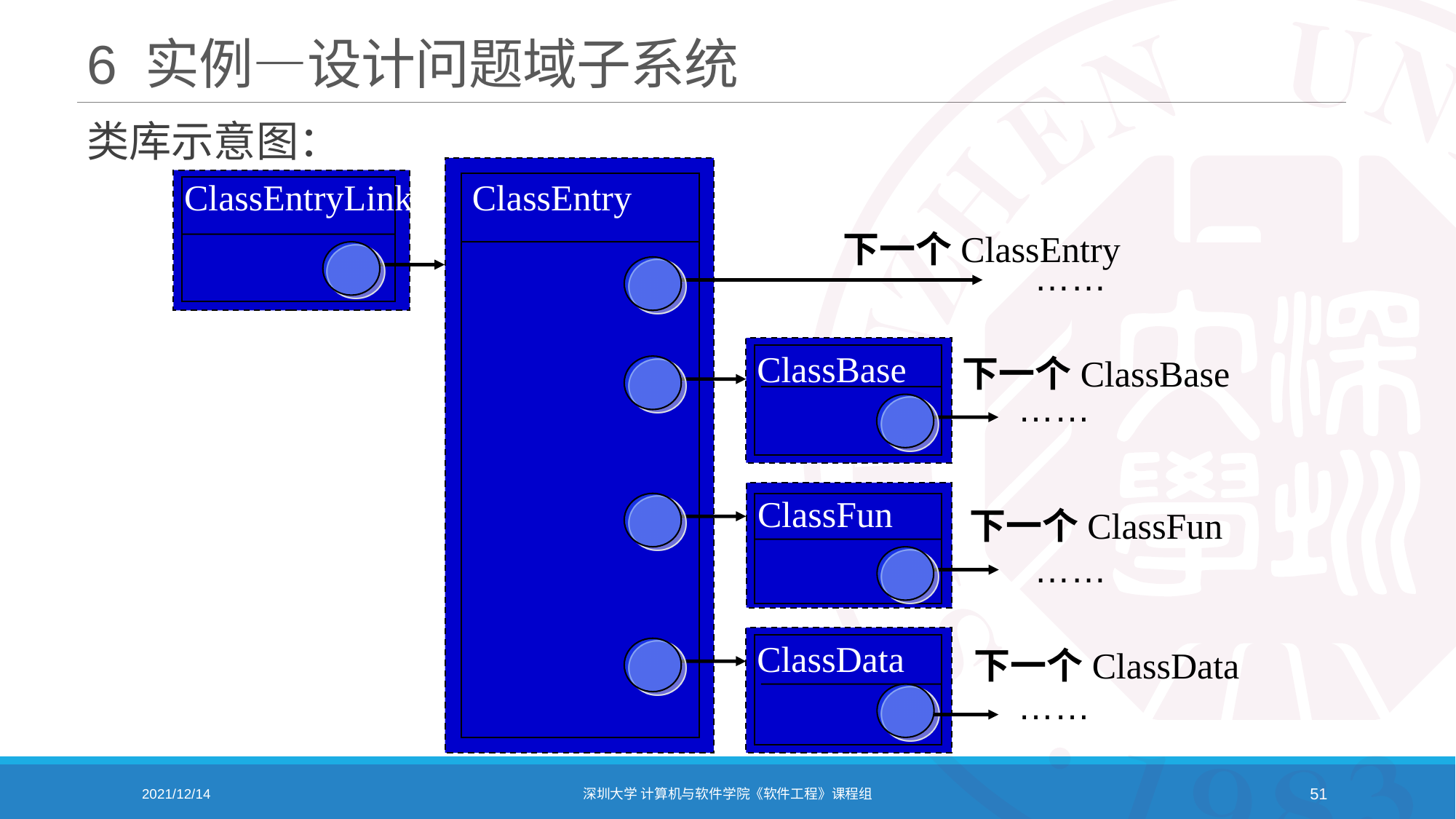

# 6 实例—设计问题域子系统
类库示意图：

ClassEntry
ClassEntryLink

下一个ClassEntry

……

ClassBase

下一个ClassBase

……

ClassFun

下一个ClassFun

……

ClassData

下一个ClassData

……

2021/12/14
深圳大学 计算机与软件学院《软件工程》课程组
51